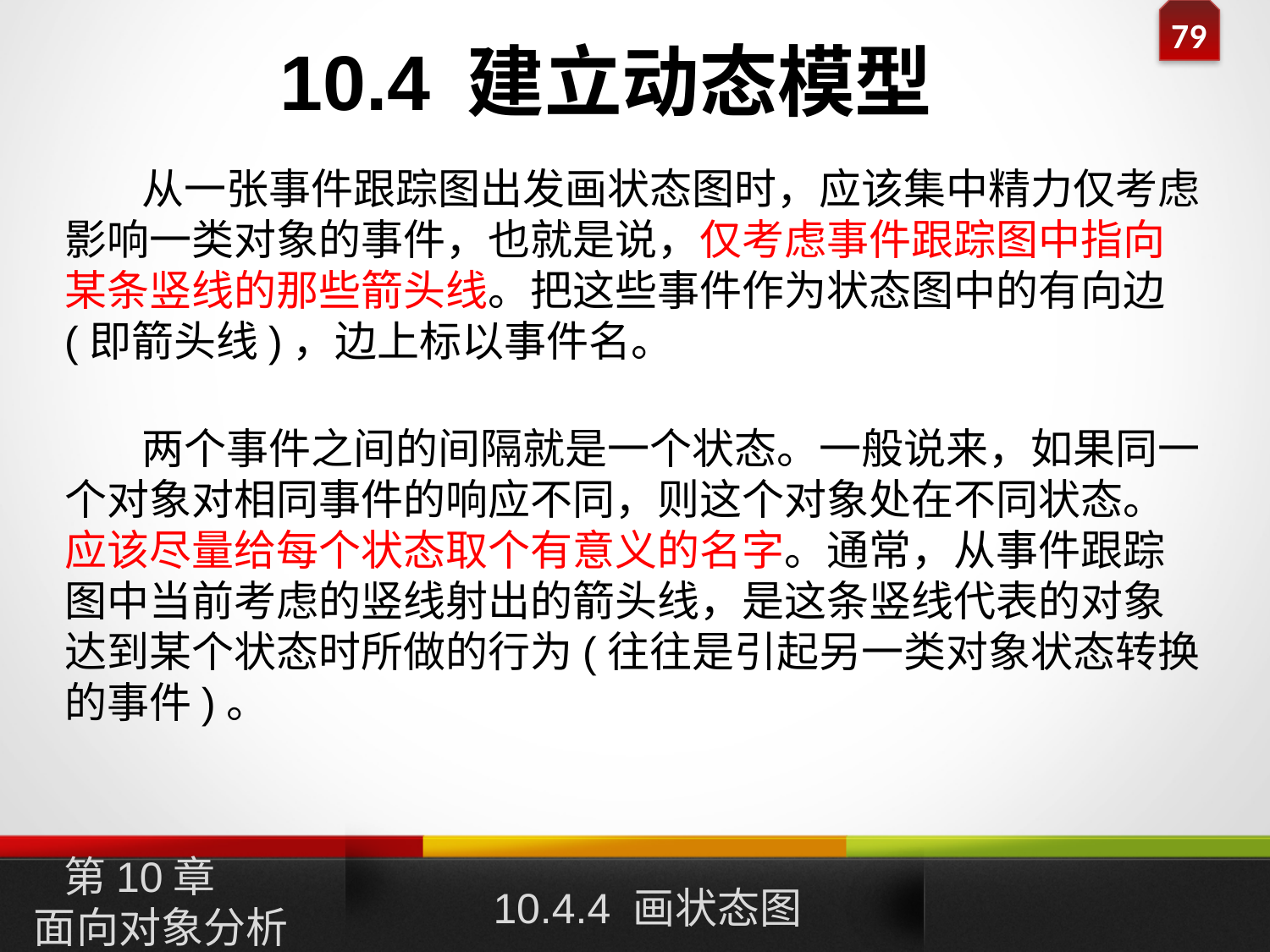

10.4 建立动态模型
       从一张事件跟踪图出发画状态图时，应该集中精力仅考虑影响一类对象的事件，也就是说，仅考虑事件跟踪图中指向某条竖线的那些箭头线。把这些事件作为状态图中的有向边(即箭头线)，边上标以事件名。
       两个事件之间的间隔就是一个状态。一般说来，如果同一个对象对相同事件的响应不同，则这个对象处在不同状态。应该尽量给每个状态取个有意义的名字。通常，从事件跟踪图中当前考虑的竖线射出的箭头线，是这条竖线代表的对象达到某个状态时所做的行为(往往是引起另一类对象状态转换的事件)。
10.4.4 画状态图